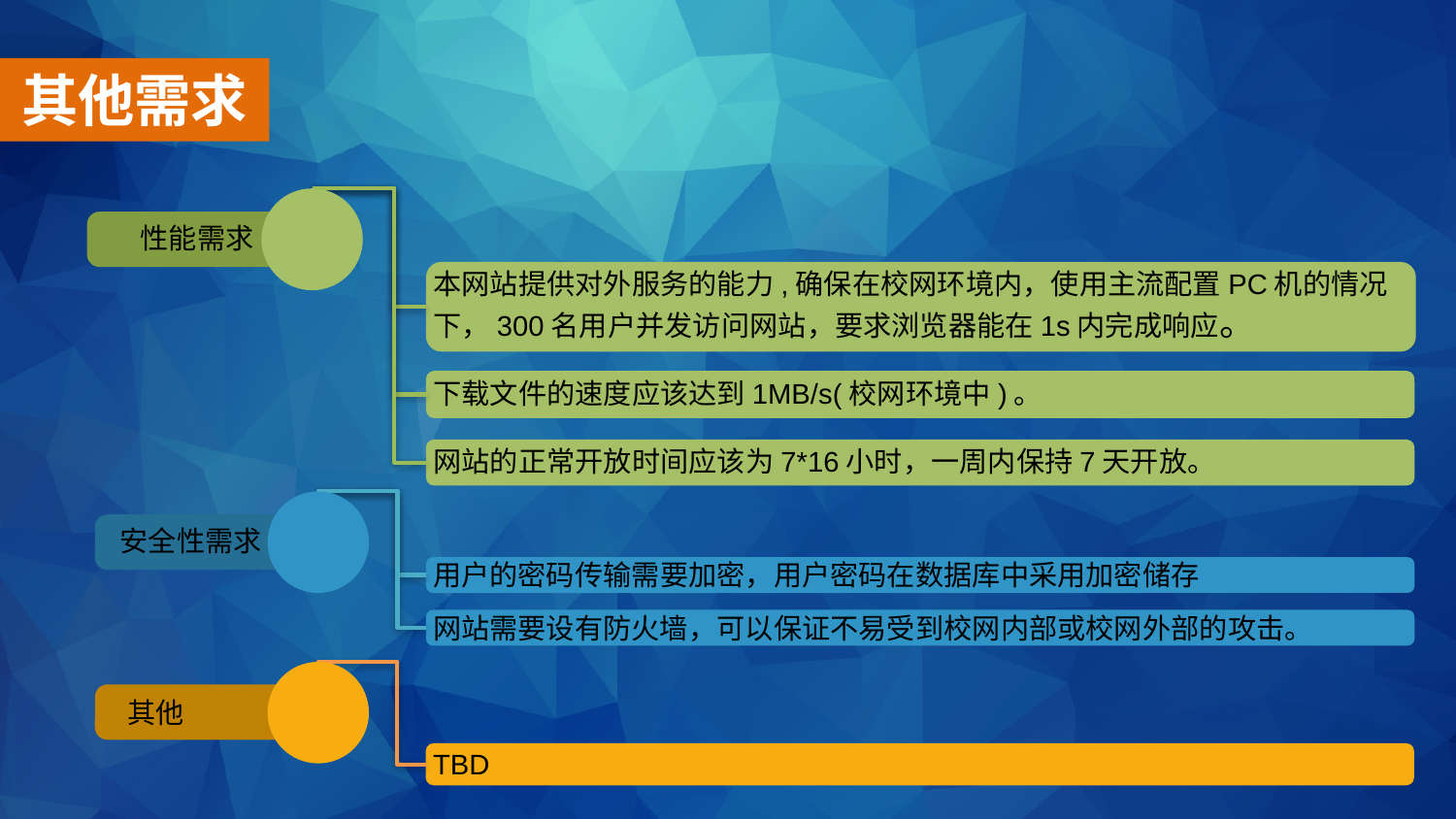

其他需求

性能需求
本网站提供对外服务的能力,确保在校网环境内，使用主流配置PC机的情况下，300名用户并发访问网站，要求浏览器能在1s内完成响应。

下载文件的速度应该达到1MB/s(校网环境中)。

网站的正常开放时间应该为7*16小时，一周内保持7天开放。

安全性需求
用户的密码传输需要加密，用户密码在数据库中采用加密储存

网站需要设有防火墙，可以保证不易受到校网内部或校网外部的攻击。

   其他

TBD